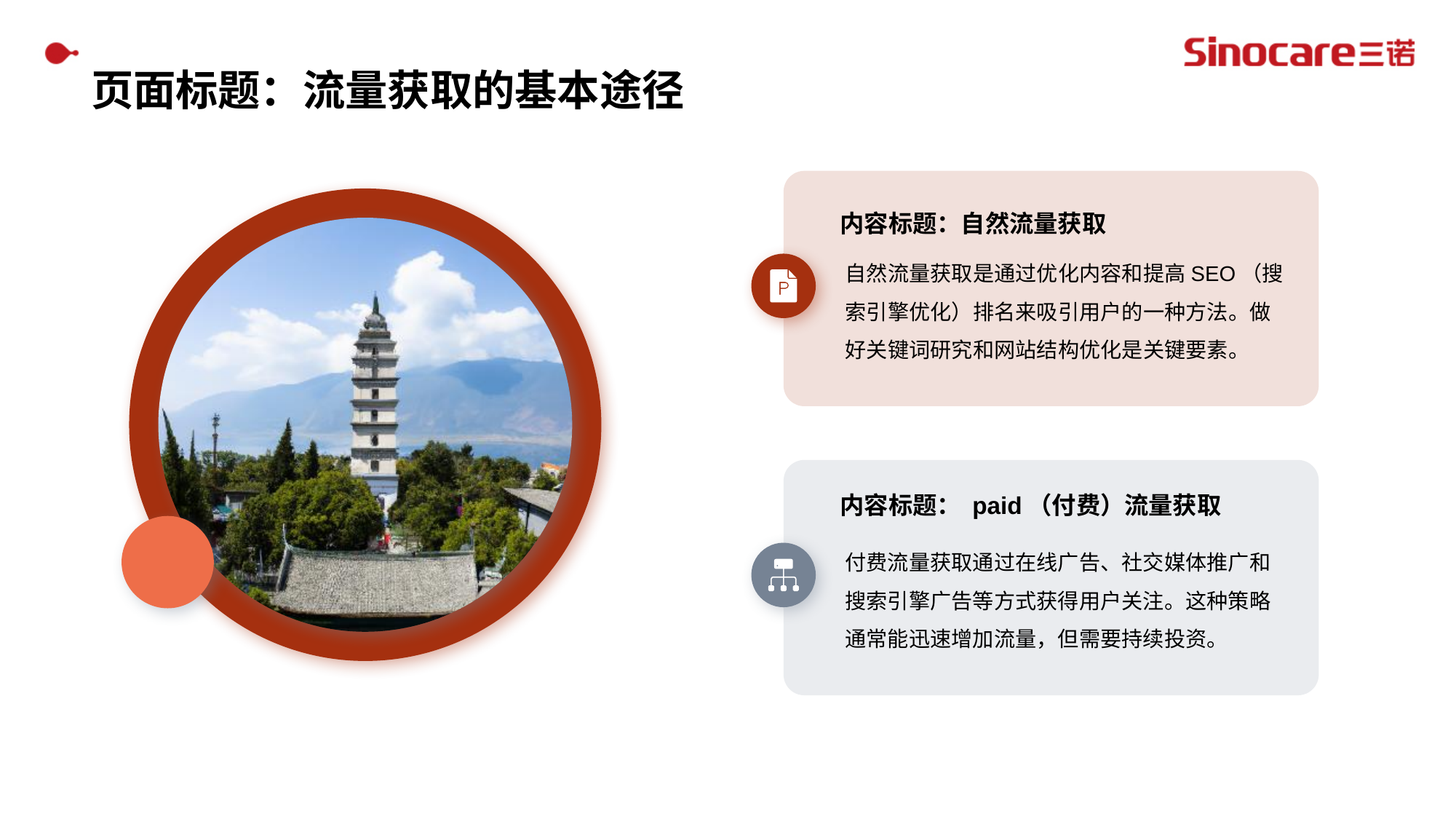

# 页面标题：流量获取的基本途径

自然流量获取是通过优化内容和提高SEO（搜索引擎优化）排名来吸引用户的一种方法。做好关键词研究和网站结构优化是关键要素。

内容标题：自然流量获取

付费流量获取通过在线广告、社交媒体推广和搜索引擎广告等方式获得用户关注。这种策略通常能迅速增加流量，但需要持续投资。
内容标题： paid（付费）流量获取